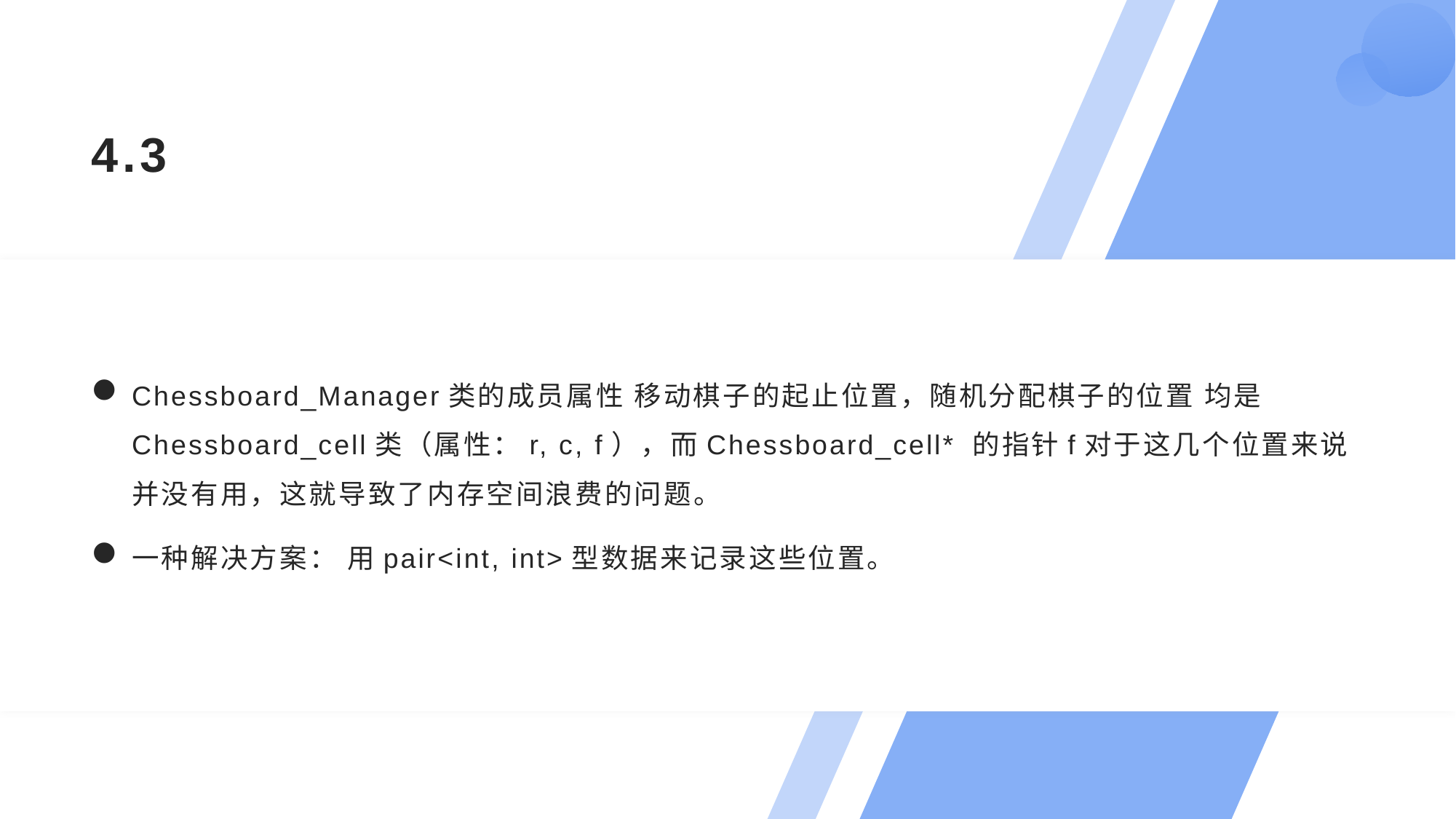

4.3

Chessboard_Manager类的成员属性 移动棋子的起止位置，随机分配棋子的位置 均是Chessboard_cell类（属性：r, c, f），而Chessboard_cell* 的指针f对于这几个位置来说并没有用，这就导致了内存空间浪费的问题。
一种解决方案： 用pair<int, int>型数据来记录这些位置。